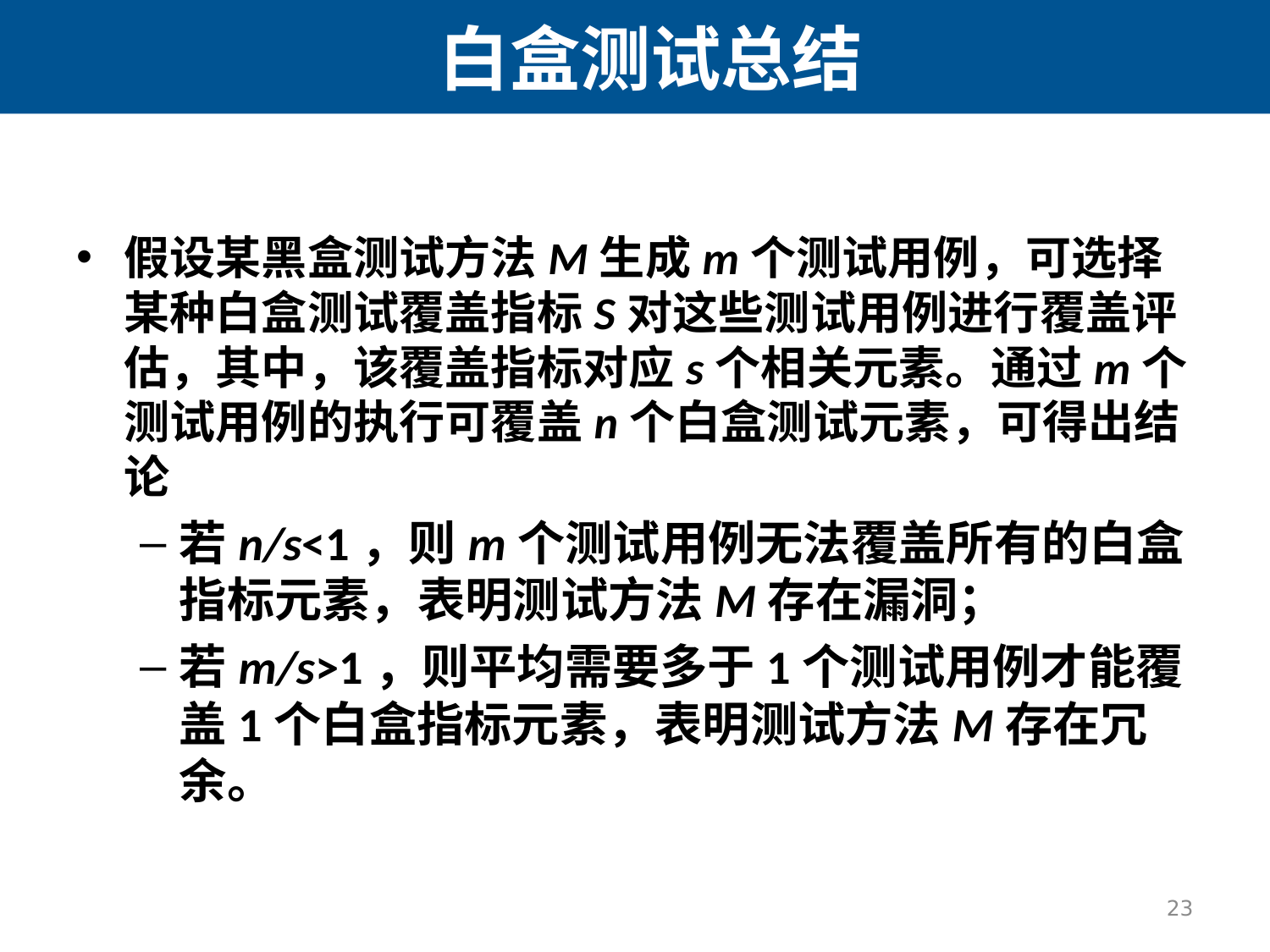

# 白盒测试总结
假设某黑盒测试方法M生成m个测试用例，可选择某种白盒测试覆盖指标S对这些测试用例进行覆盖评估，其中，该覆盖指标对应s个相关元素。通过m个测试用例的执行可覆盖n个白盒测试元素，可得出结论
若n/s<1，则m个测试用例无法覆盖所有的白盒指标元素，表明测试方法M存在漏洞；
若m/s>1，则平均需要多于1个测试用例才能覆盖1个白盒指标元素，表明测试方法M存在冗余。
23